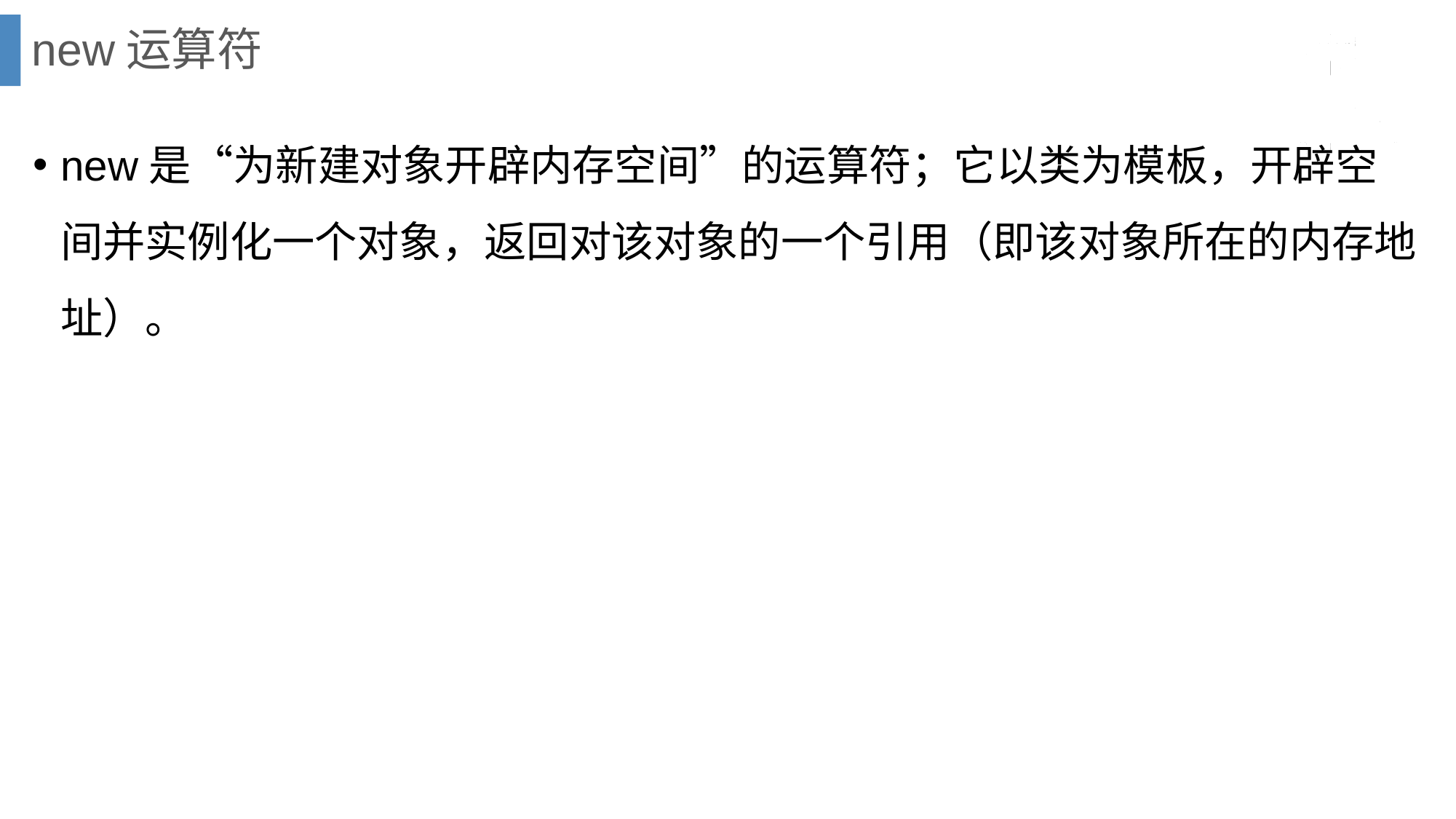

# new运算符
new是“为新建对象开辟内存空间”的运算符；它以类为模板，开辟空间并实例化一个对象，返回对该对象的一个引用（即该对象所在的内存地址）。